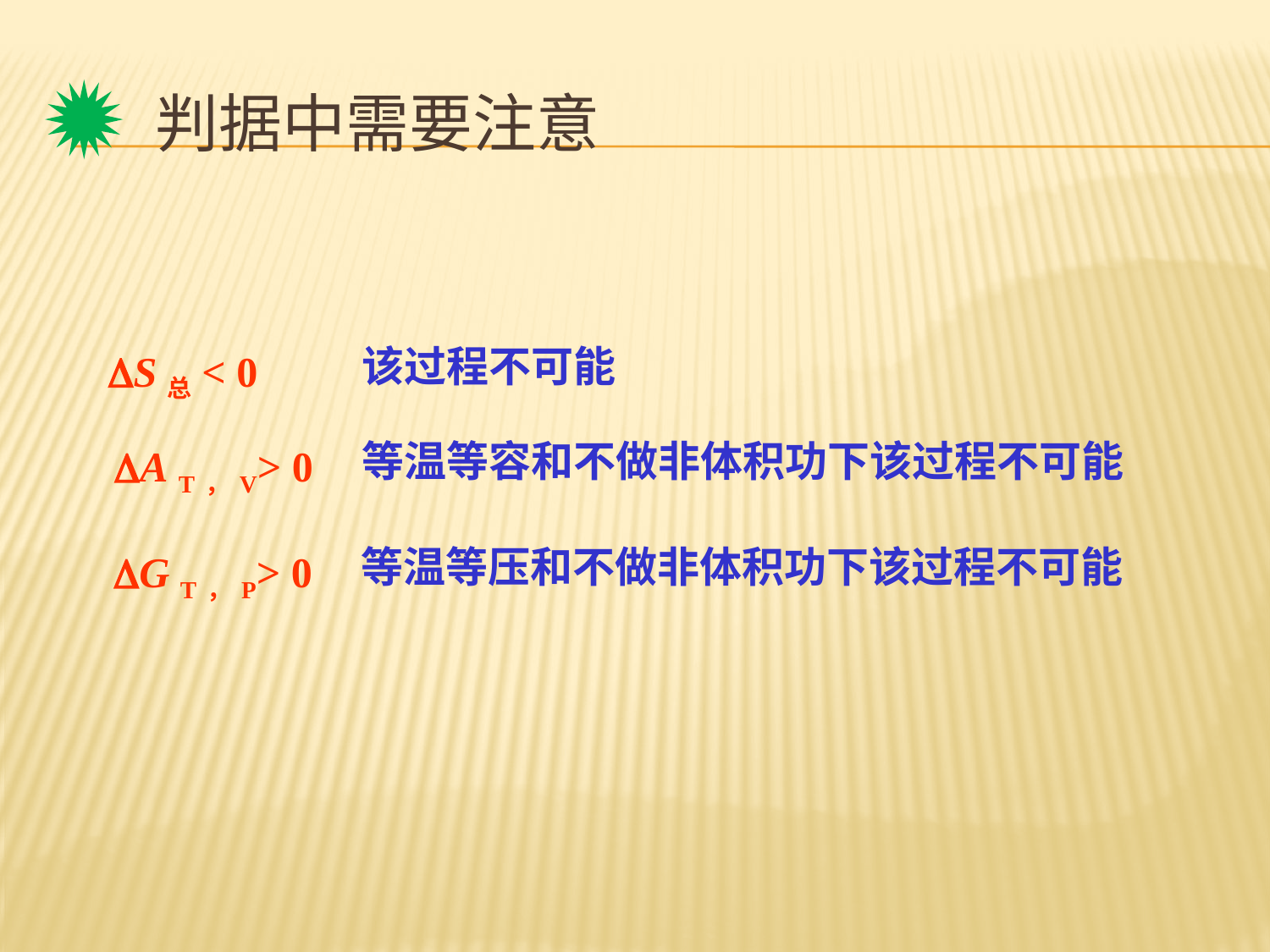

# 判据中需要注意

该过程不可能
   ΔS总< 0
等温等容和不做非体积功下该过程不可能
ΔA T，V> 0
等温等压和不做非体积功下该过程不可能
ΔG T，P> 0